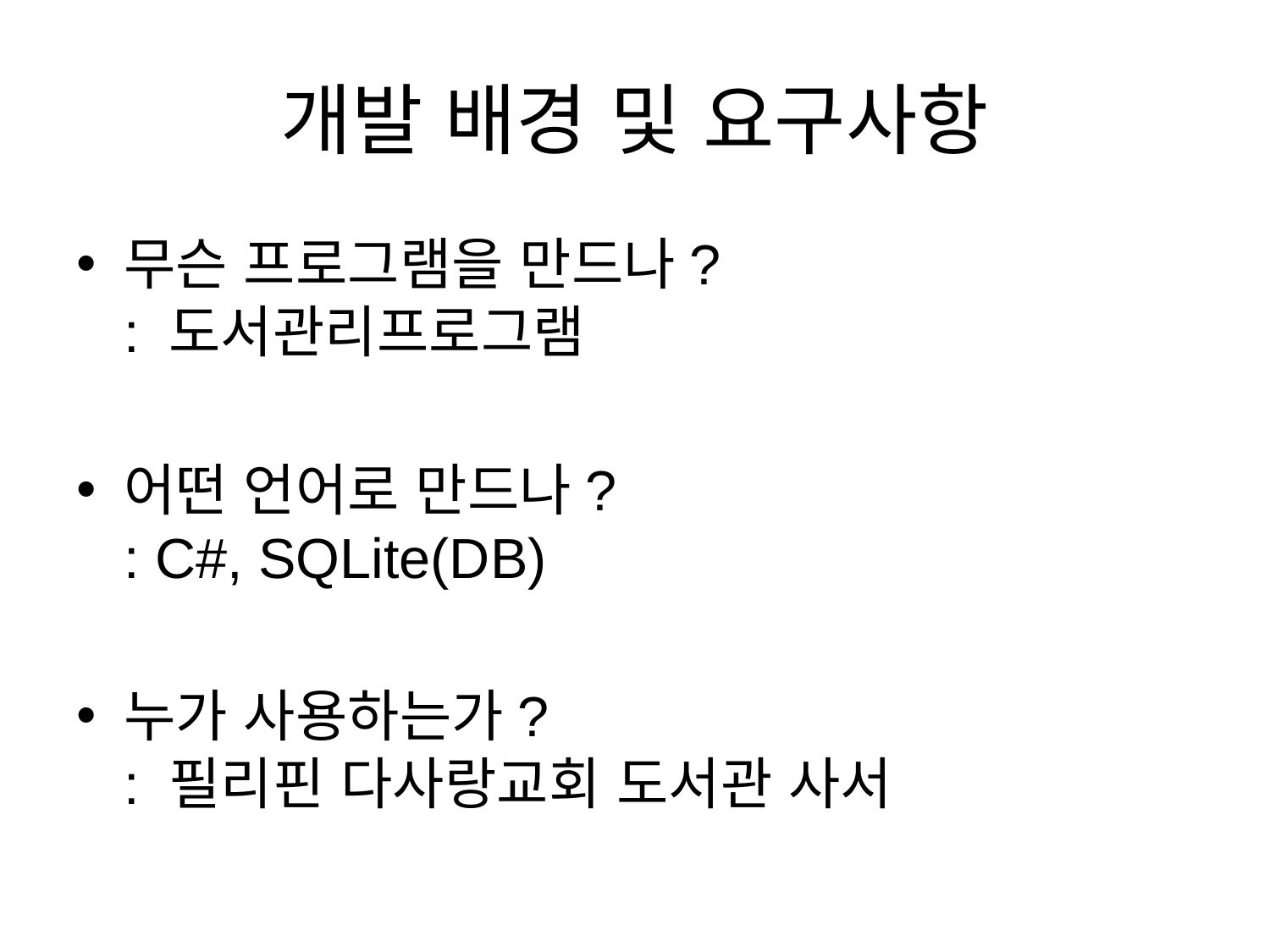

# 개발 배경 및 요구사항
무슨 프로그램을 만드나?
: 도서관리프로그램

어떤 언어로 만드나?
: C#, SQLite(DB)

누가 사용하는가?
: 필리핀 다사랑교회 도서관 사서